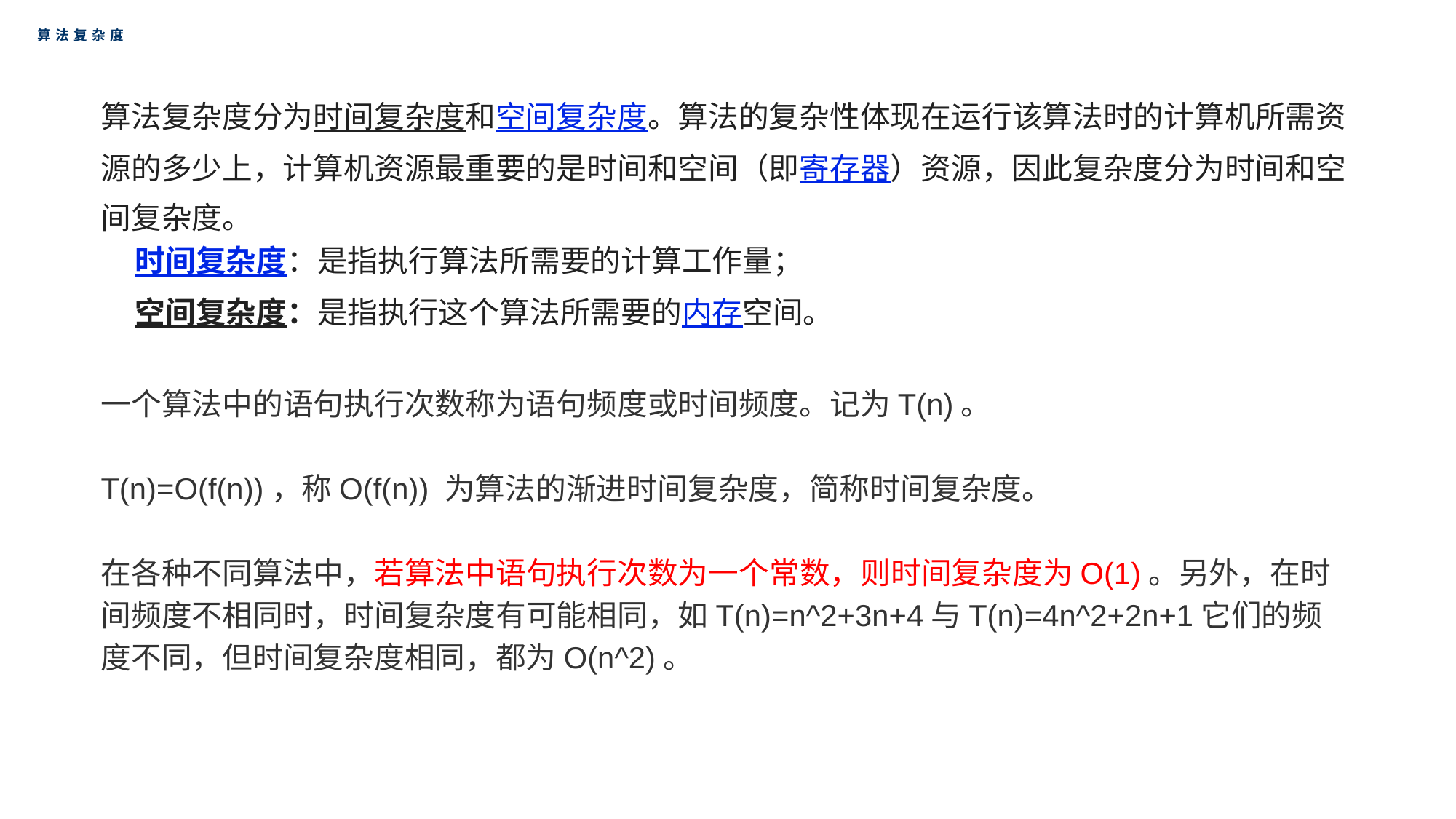

算法复杂度
算法复杂度分为时间复杂度和空间复杂度。算法的复杂性体现在运行该算法时的计算机所需资源的多少上，计算机资源最重要的是时间和空间（即寄存器）资源，因此复杂度分为时间和空间复杂度。
    时间复杂度：是指执行算法所需要的计算工作量；
    空间复杂度：是指执行这个算法所需要的内存空间。

一个算法中的语句执行次数称为语句频度或时间频度。记为T(n)。

T(n)=O(f(n))，称O(f(n)) 为算法的渐进时间复杂度，简称时间复杂度。

在各种不同算法中，若算法中语句执行次数为一个常数，则时间复杂度为O(1)。另外，在时间频度不相同时，时间复杂度有可能相同，如T(n)=n^2+3n+4与T(n)=4n^2+2n+1它们的频度不同，但时间复杂度相同，都为O(n^2)。